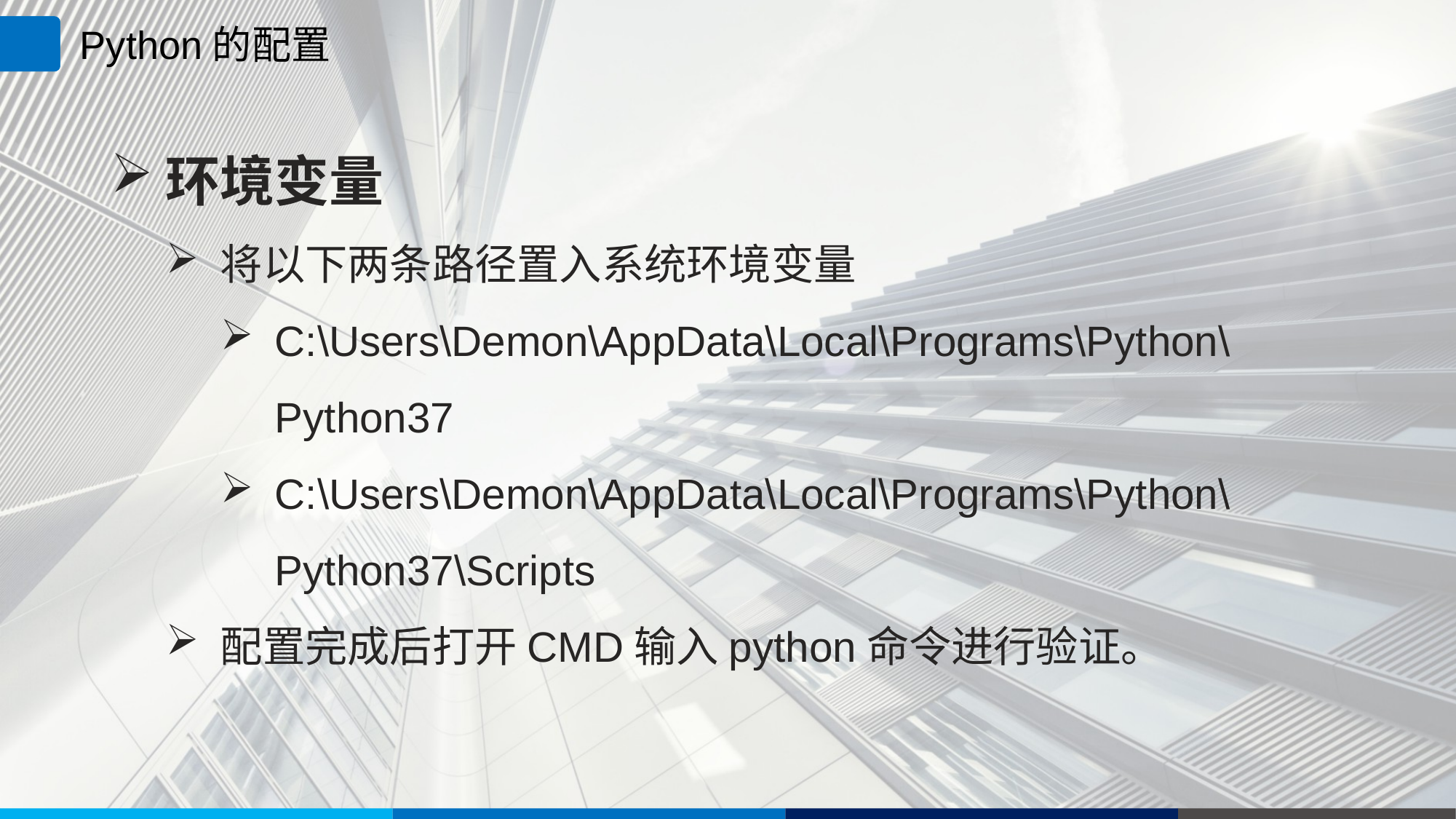

Python的配置

环境变量
将以下两条路径置入系统环境变量
C:\Users\Demon\AppData\Local\Programs\Python\Python37
C:\Users\Demon\AppData\Local\Programs\Python\Python37\Scripts
配置完成后打开CMD输入python命令进行验证。